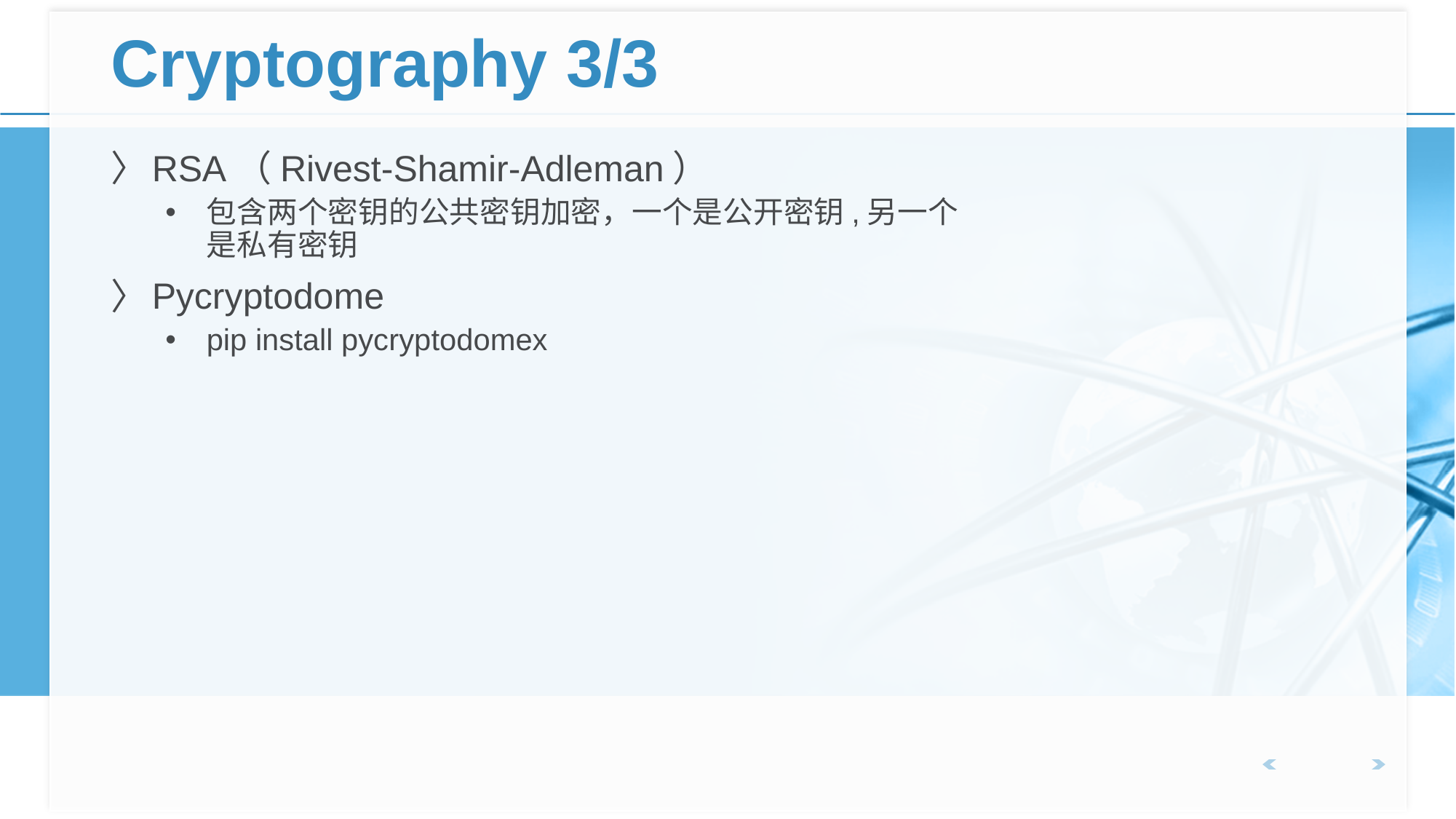

# Cryptography 3/3
RSA（Rivest-Shamir-Adleman）
包含两个密钥的公共密钥加密，一个是公开密钥,另一个是私有密钥
Pycryptodome
pip install pycryptodomex